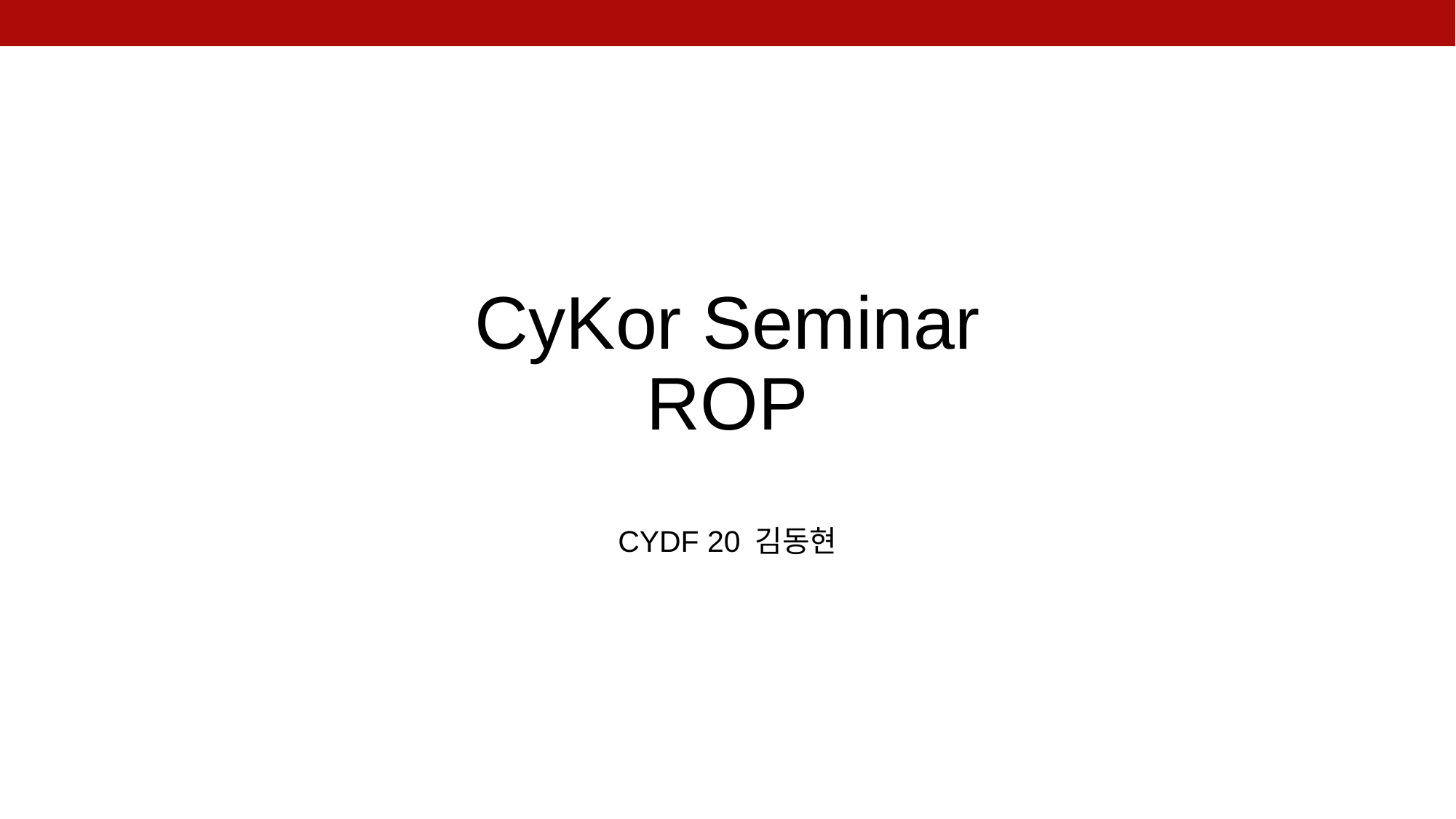

# CyKor Seminar ROP CYDF 20 김동현